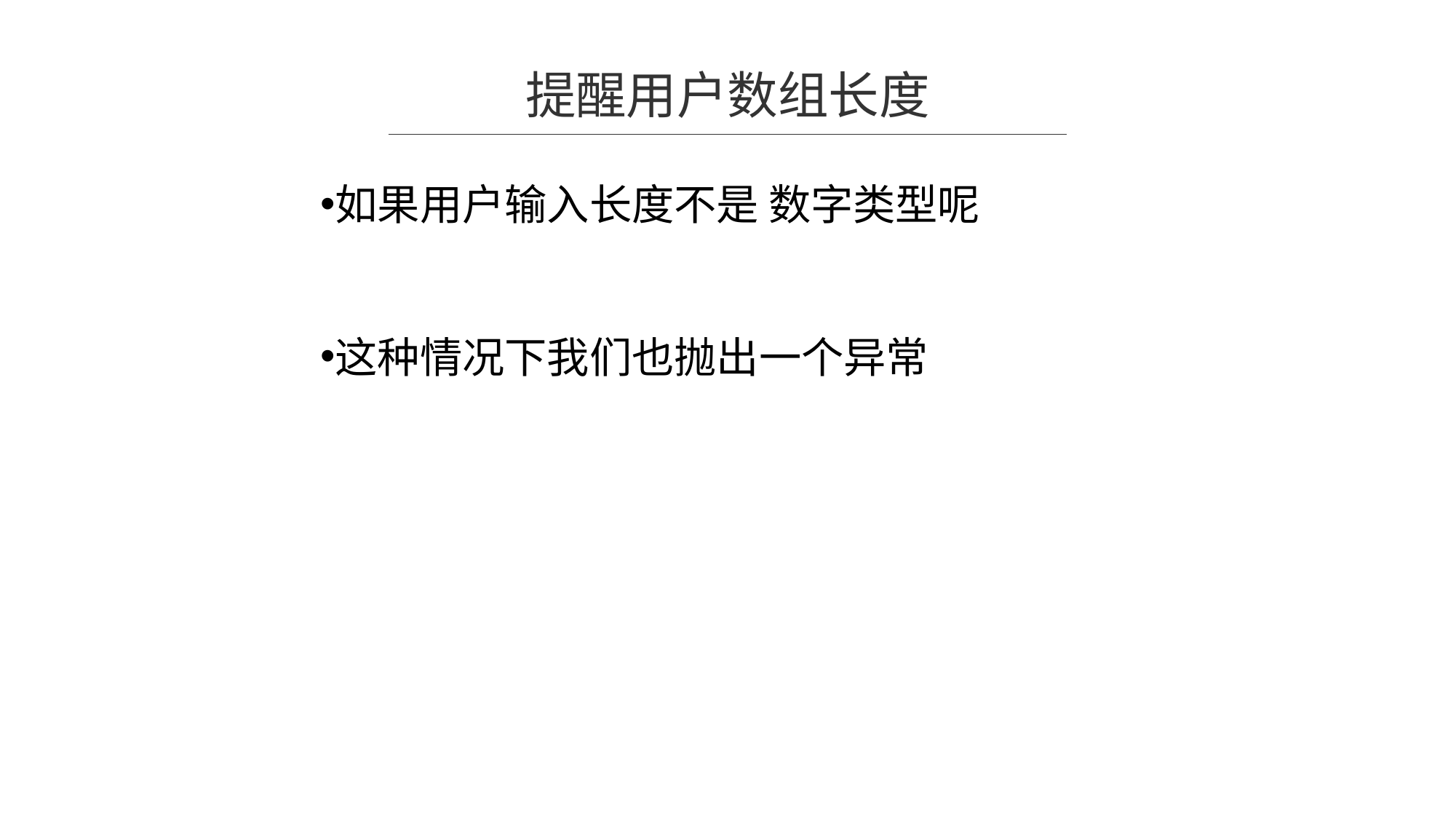

提醒用户数组长度
如果用户输入长度不是 数字类型呢

这种情况下我们也抛出一个异常